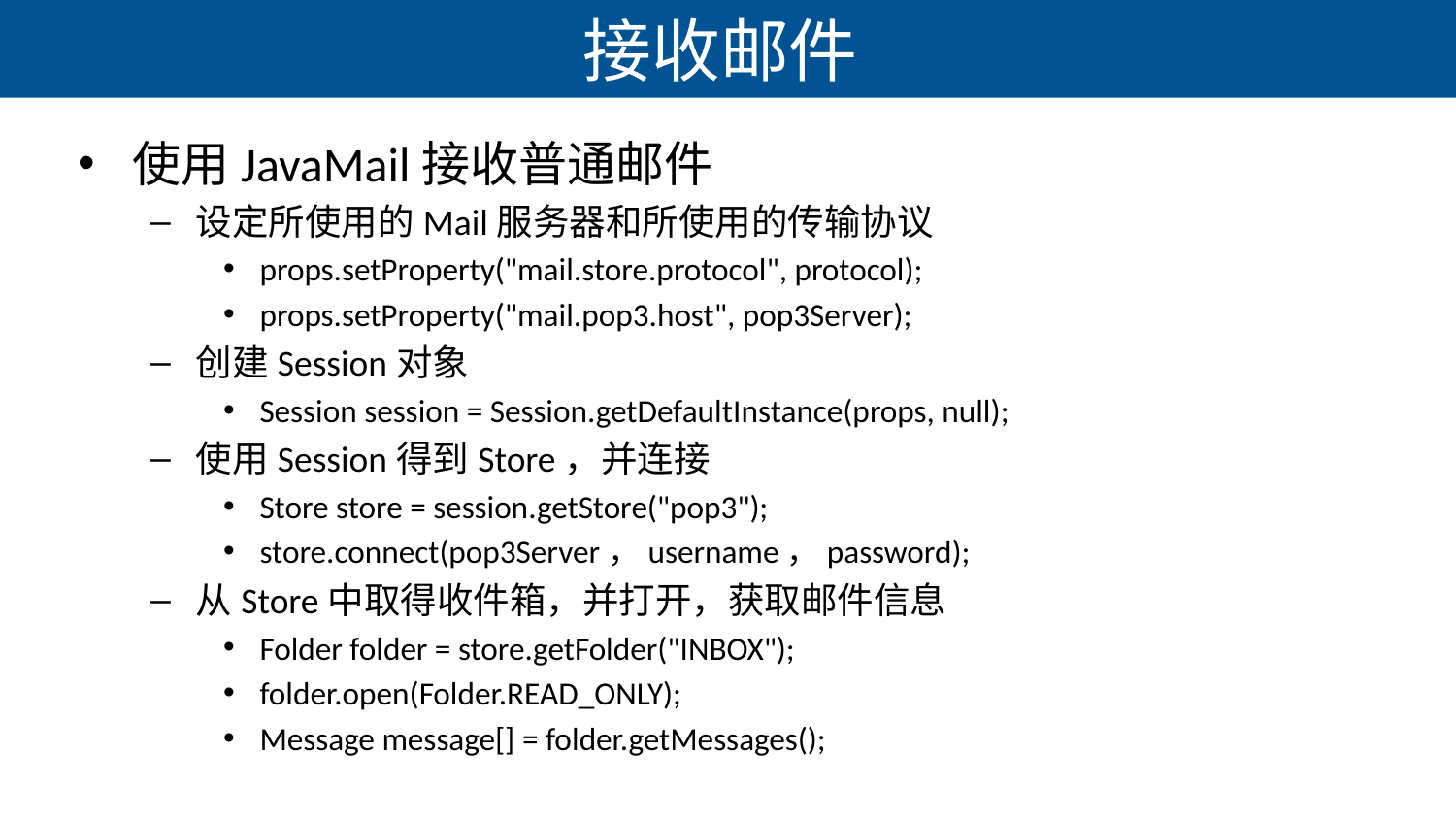

# 接收邮件
使用JavaMail接收普通邮件
设定所使用的Mail服务器和所使用的传输协议
props.setProperty("mail.store.protocol", protocol);
props.setProperty("mail.pop3.host", pop3Server);
创建Session对象
Session session = Session.getDefaultInstance(props, null);
使用Session得到Store，并连接
Store store = session.getStore("pop3");
store.connect(pop3Server，username，password);
从Store中取得收件箱，并打开，获取邮件信息
Folder folder = store.getFolder("INBOX");
folder.open(Folder.READ_ONLY);
Message message[] = folder.getMessages();